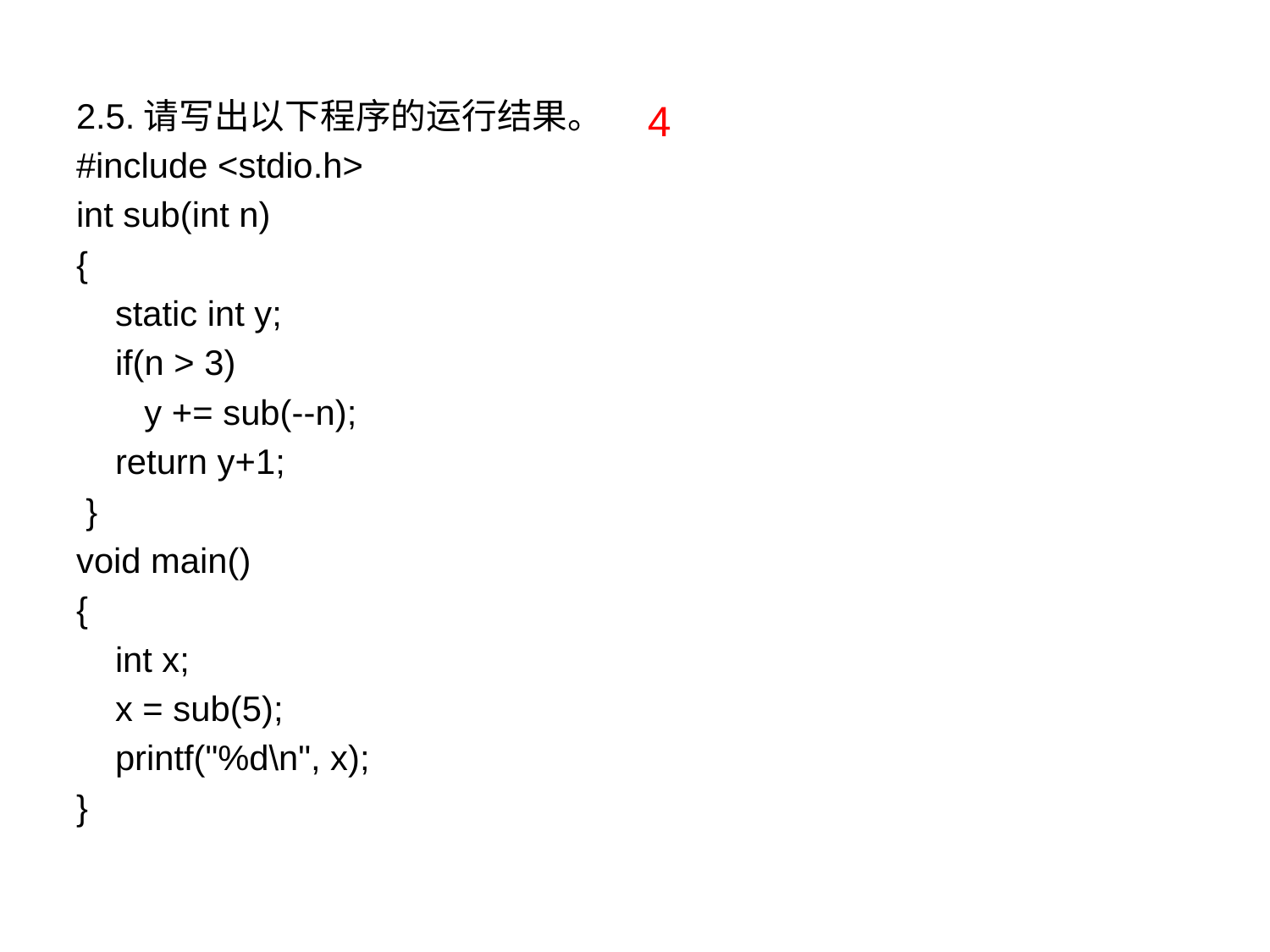

2.5.请写出以下程序的运行结果。
#include <stdio.h>
int sub(int n)
{
    static int y;
    if(n > 3)
       y += sub(--n);
    return y+1;
 }
void main()
{
    int x;
    x = sub(5);
    printf("%d\n", x);
}

4